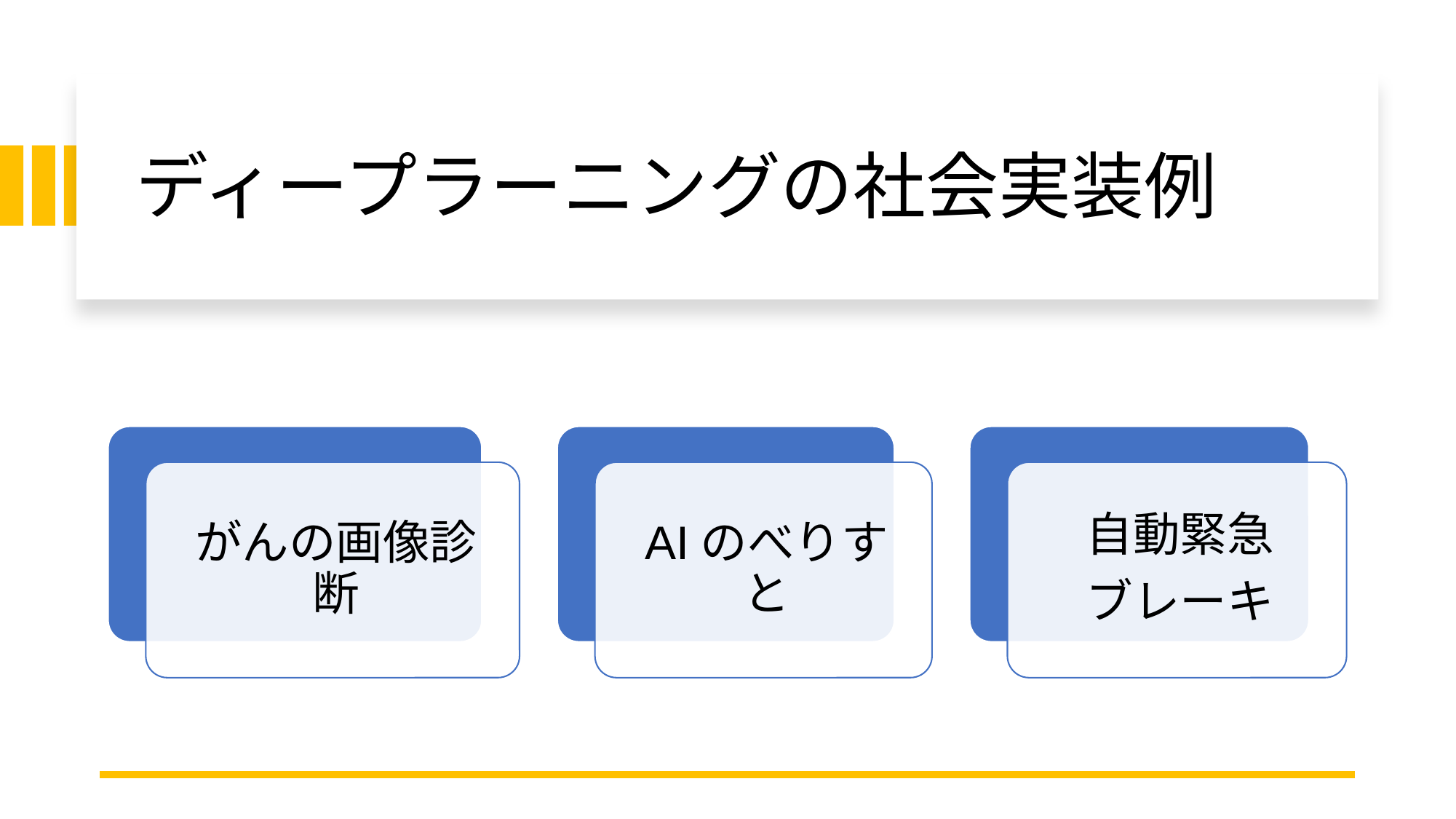

# ディープラーニングの社会実装例

がんの画像診断
AIのべりすと
自動緊急
ブレーキ